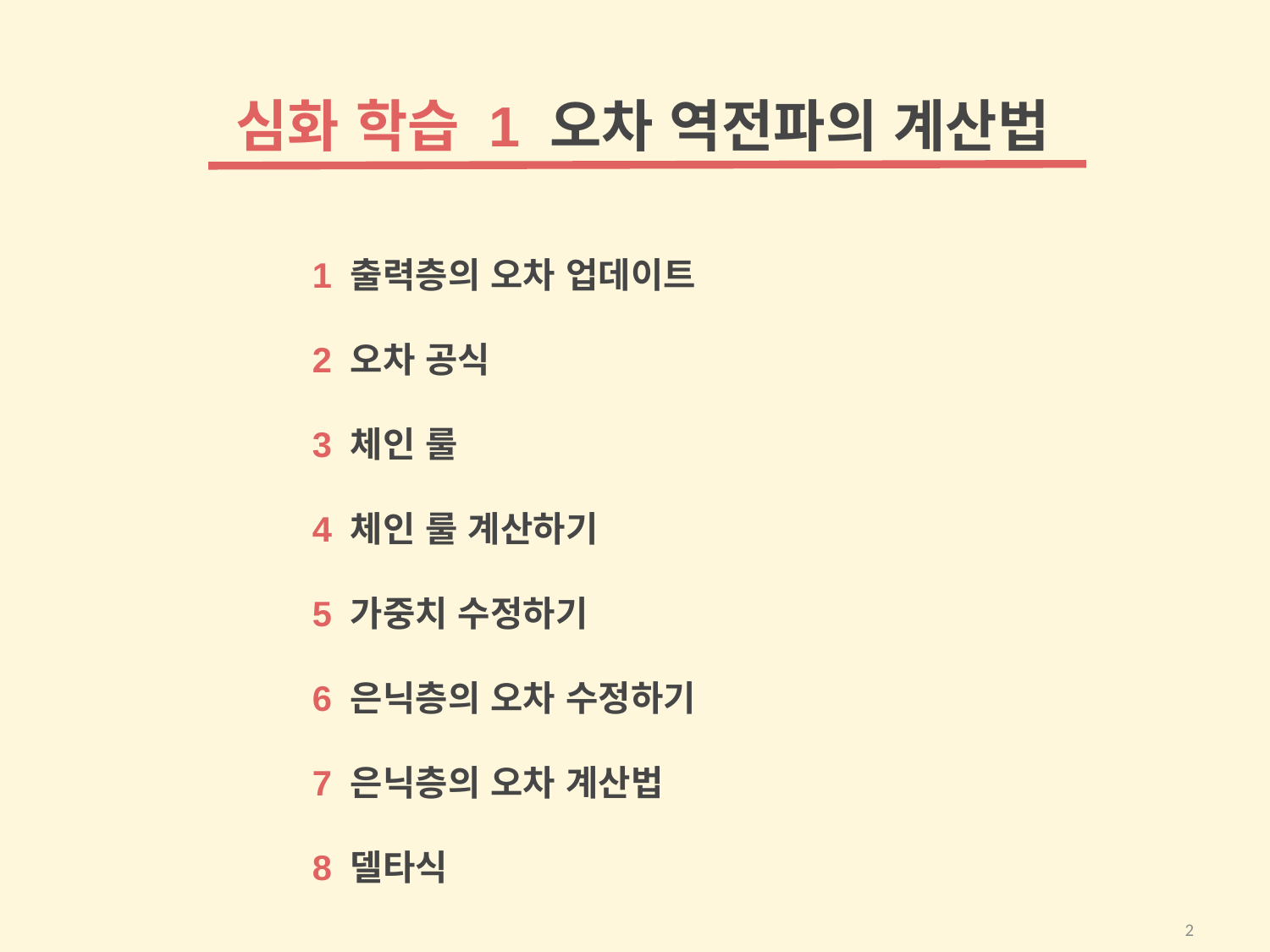

심화 학습 1 오차 역전파의 계산법
1 출력층의 오차 업데이트
2 오차 공식
3 체인 룰
4 체인 룰 계산하기
5 가중치 수정하기
6 은닉층의 오차 수정하기
7 은닉층의 오차 계산법
8 델타식
2